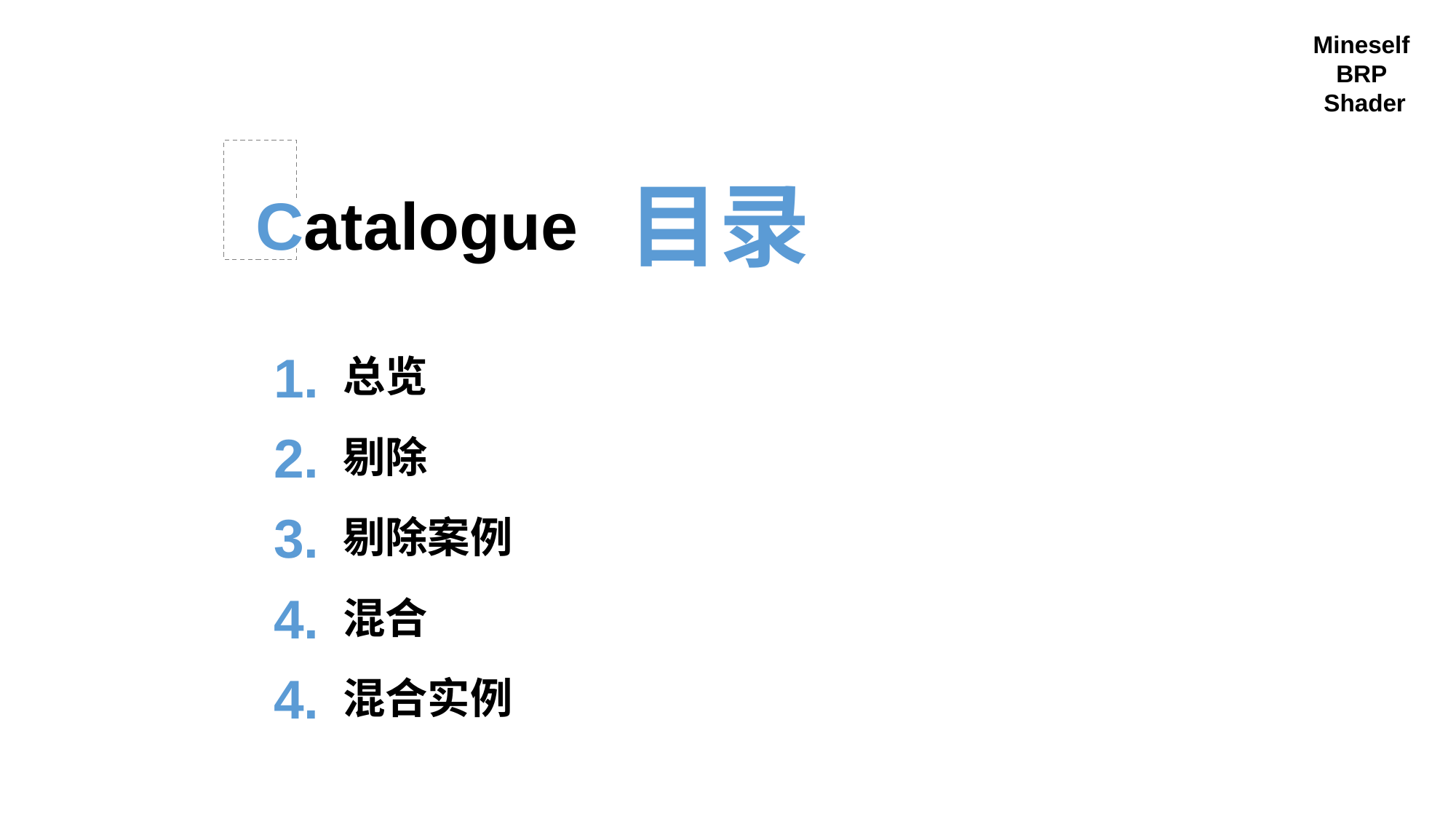

Mineself
BRP
Shader

目录
Catalogue

1.
总览
2.
剔除
3.
剔除案例
4.
混合
4.
混合实例